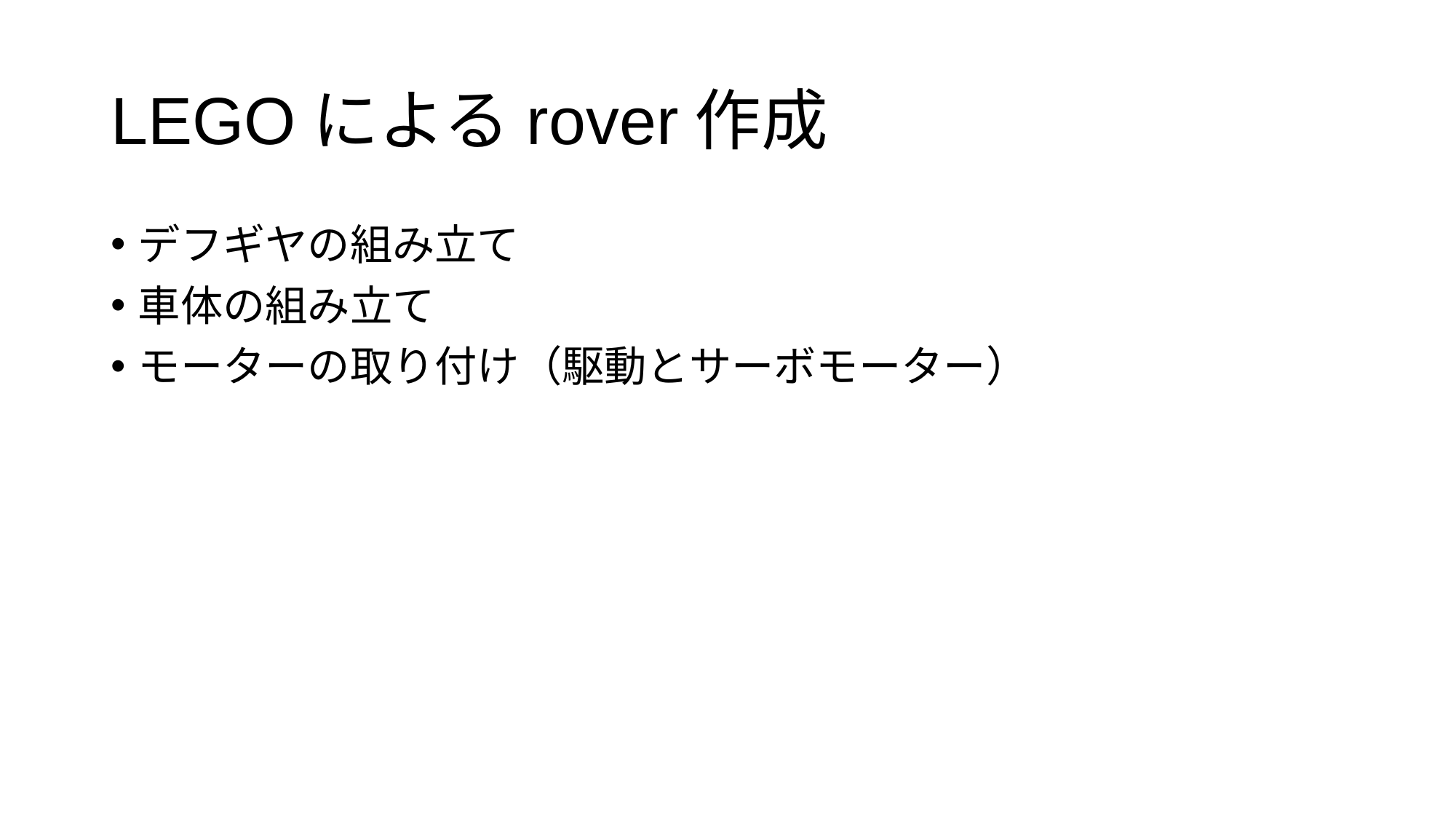

# LEGOによるrover作成
デフギヤの組み立て
車体の組み立て
モーターの取り付け（駆動とサーボモーター）